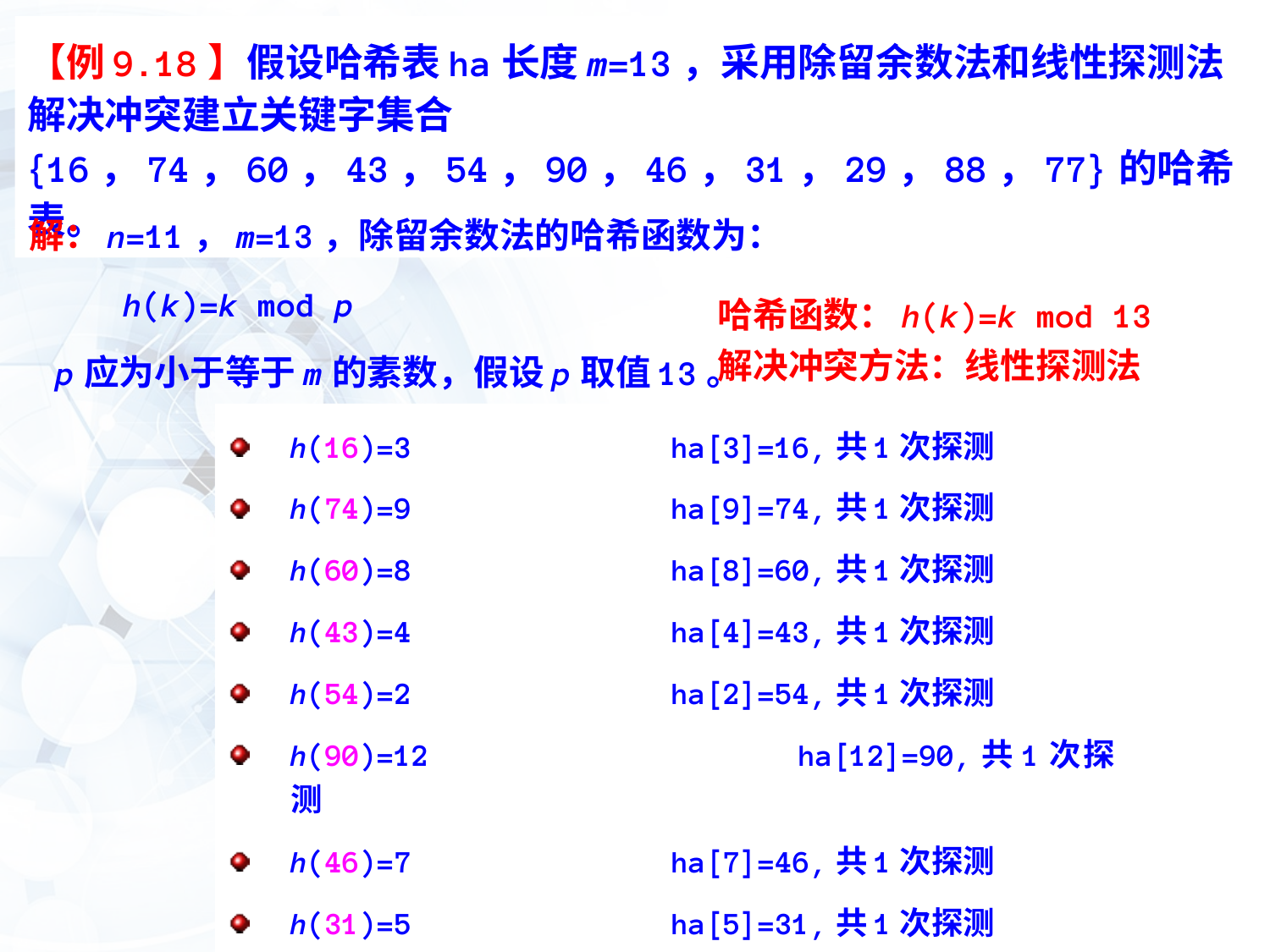

【例9.18】假设哈希表ha长度m=13，采用除留余数法和线性探测法解决冲突建立关键字集合{16，74，60，43，54，90，46，31，29，88，77}的哈希表。
 解：n=11，m=13，除留余数法的哈希函数为：
　　    h(k)=k mod p
　p应为小于等于m的素数，假设p取值13。
哈希函数：h(k)=k mod 13
解决冲突方法：线性探测法
h(16)=3			ha[3]=16,共1次探测
h(74)=9			ha[9]=74,共1次探测
h(60)=8			ha[8]=60,共1次探测
h(43)=4			ha[4]=43,共1次探测
h(54)=2			ha[2]=54,共1次探测
h(90)=12			ha[12]=90,共1次探测
h(46)=7			ha[7]=46,共1次探测
h(31)=5			ha[5]=31,共1次探测